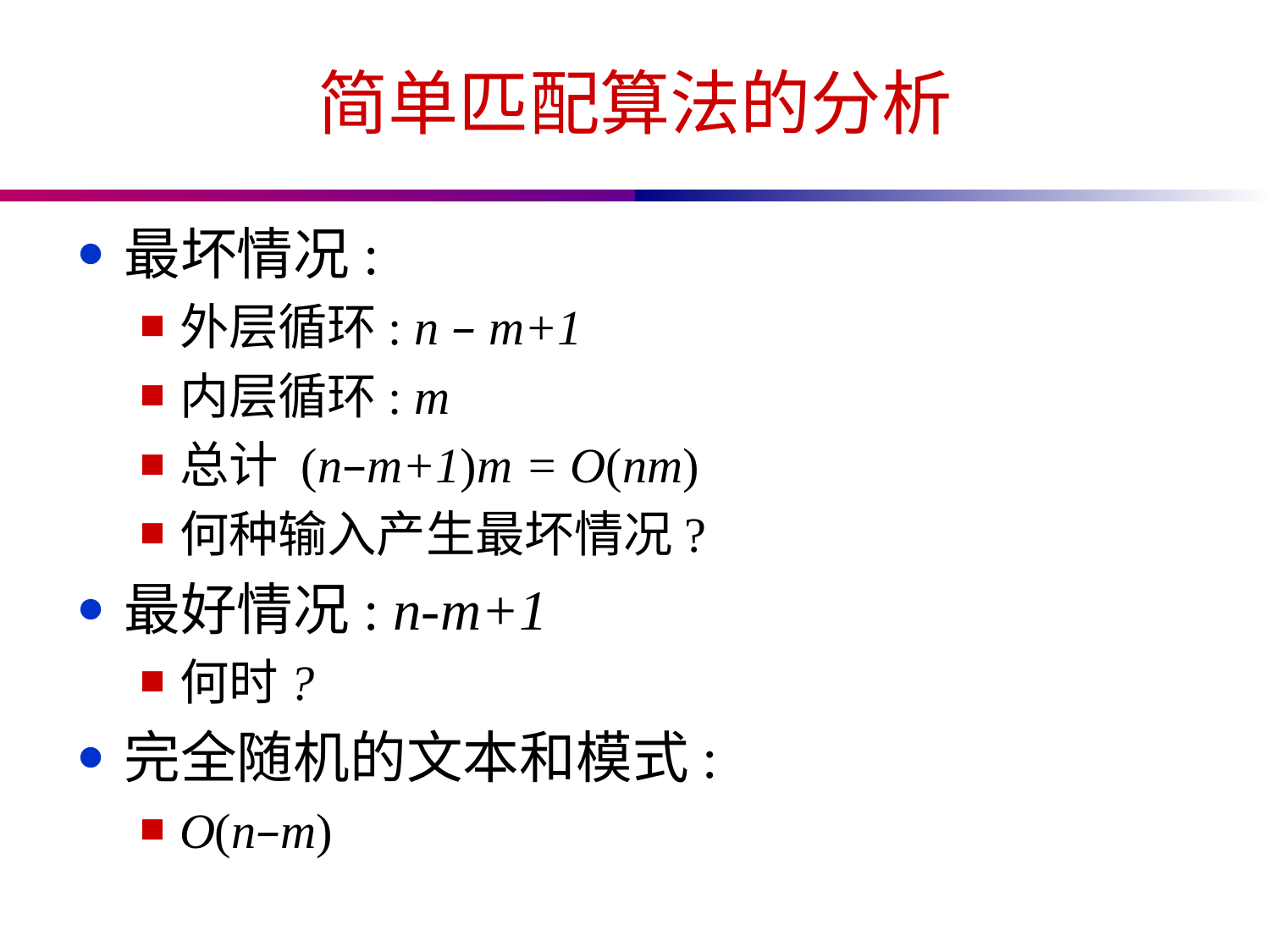

# 简单匹配算法的分析
最坏情况:
外层循环: n – m+1
内层循环: m
总计 (n–m+1)m = O(nm)
何种输入产生最坏情况?
最好情况: n-m+1
何时?
完全随机的文本和模式:
O(n–m)